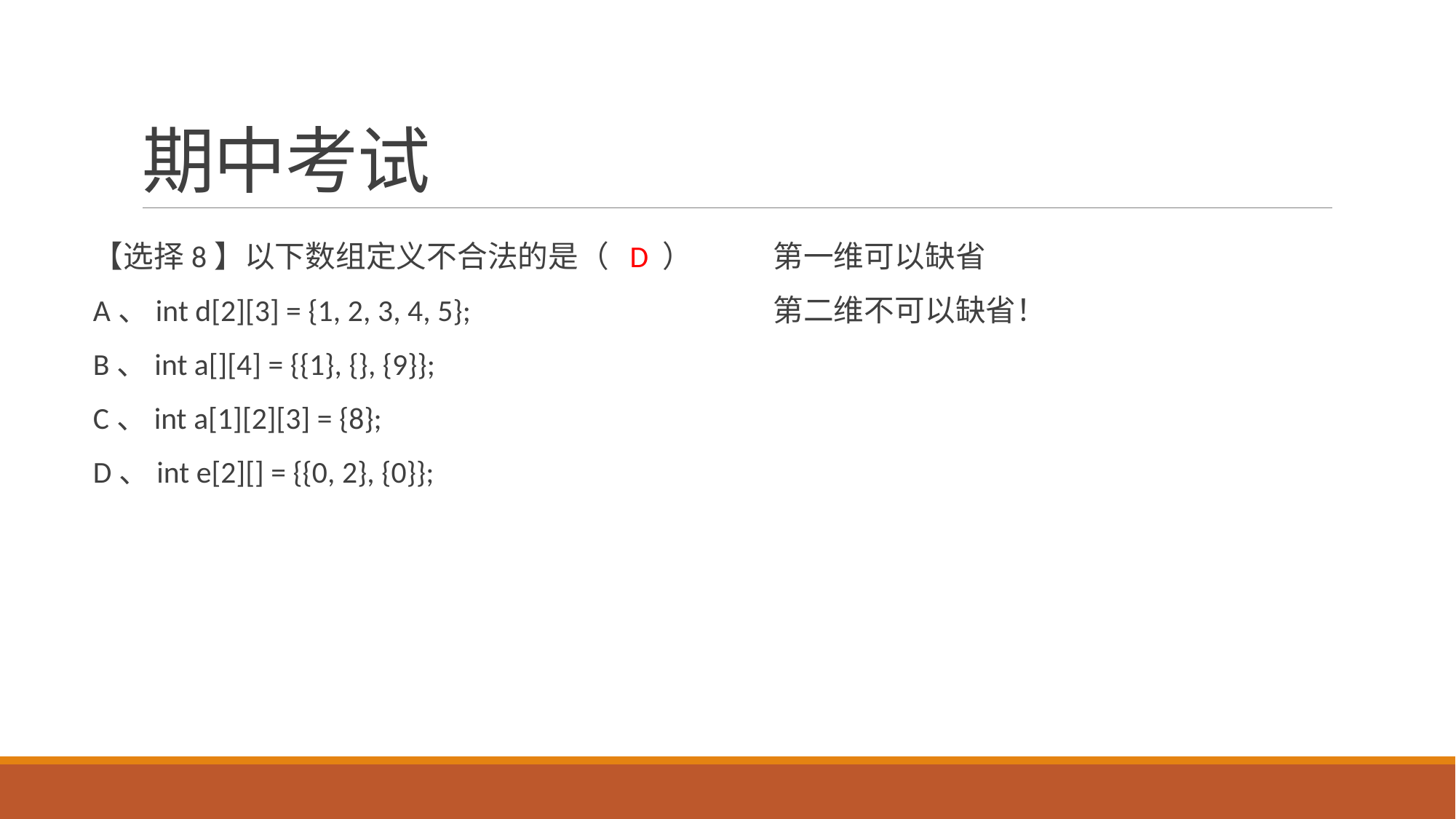

# 期中考试
【选择8】以下数组定义不合法的是（  D ）
A、int d[2][3] = {1, 2, 3, 4, 5};
B、int a[][4] = {{1}, {}, {9}};
C、int a[1][2][3] = {8};
D、int e[2][] = {{0, 2}, {0}};

第一维可以缺省
第二维不可以缺省！